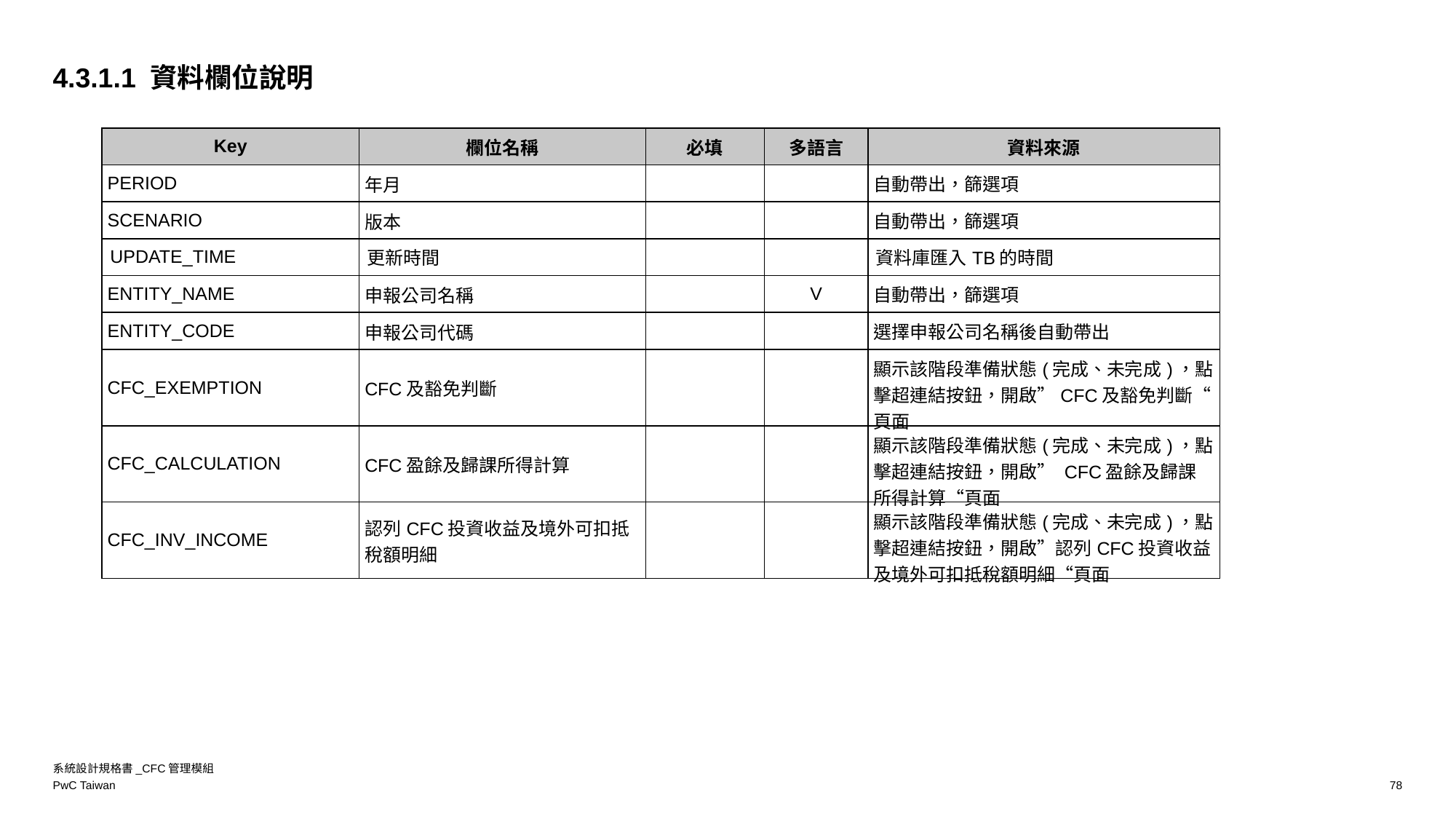

4.3.1.1 資料欄位說明
| Key | 欄位名稱 | 必填 | 多語言 | 資料來源 |
| --- | --- | --- | --- | --- |
| PERIOD | 年月 |  |  | 自動帶出，篩選項 |
| SCENARIO | 版本 |  |  | 自動帶出，篩選項 |
| UPDATE\_TIME | 更新時間 |  |  | 資料庫匯入TB的時間 |
| ENTITY\_NAME | 申報公司名稱 |  | V | 自動帶出，篩選項 |
| ENTITY\_CODE | 申報公司代碼 |  |  | 選擇申報公司名稱後自動帶出 |
| CFC\_EXEMPTION | CFC及豁免判斷 |  |  | 顯示該階段準備狀態(完成、未完成)，點擊超連結按鈕，開啟”CFC及豁免判斷“頁面 |
| CFC\_CALCULATION | CFC盈餘及歸課所得計算 |  |  | 顯示該階段準備狀態(完成、未完成)，點擊超連結按鈕，開啟” CFC盈餘及歸課所得計算“頁面 |
| CFC\_INV\_INCOME | 認列CFC投資收益及境外可扣抵稅額明細 |  |  | 顯示該階段準備狀態(完成、未完成)，點擊超連結按鈕，開啟”認列CFC投資收益及境外可扣抵稅額明細“頁面 |
系統設計規格書_CFC管理模組
78